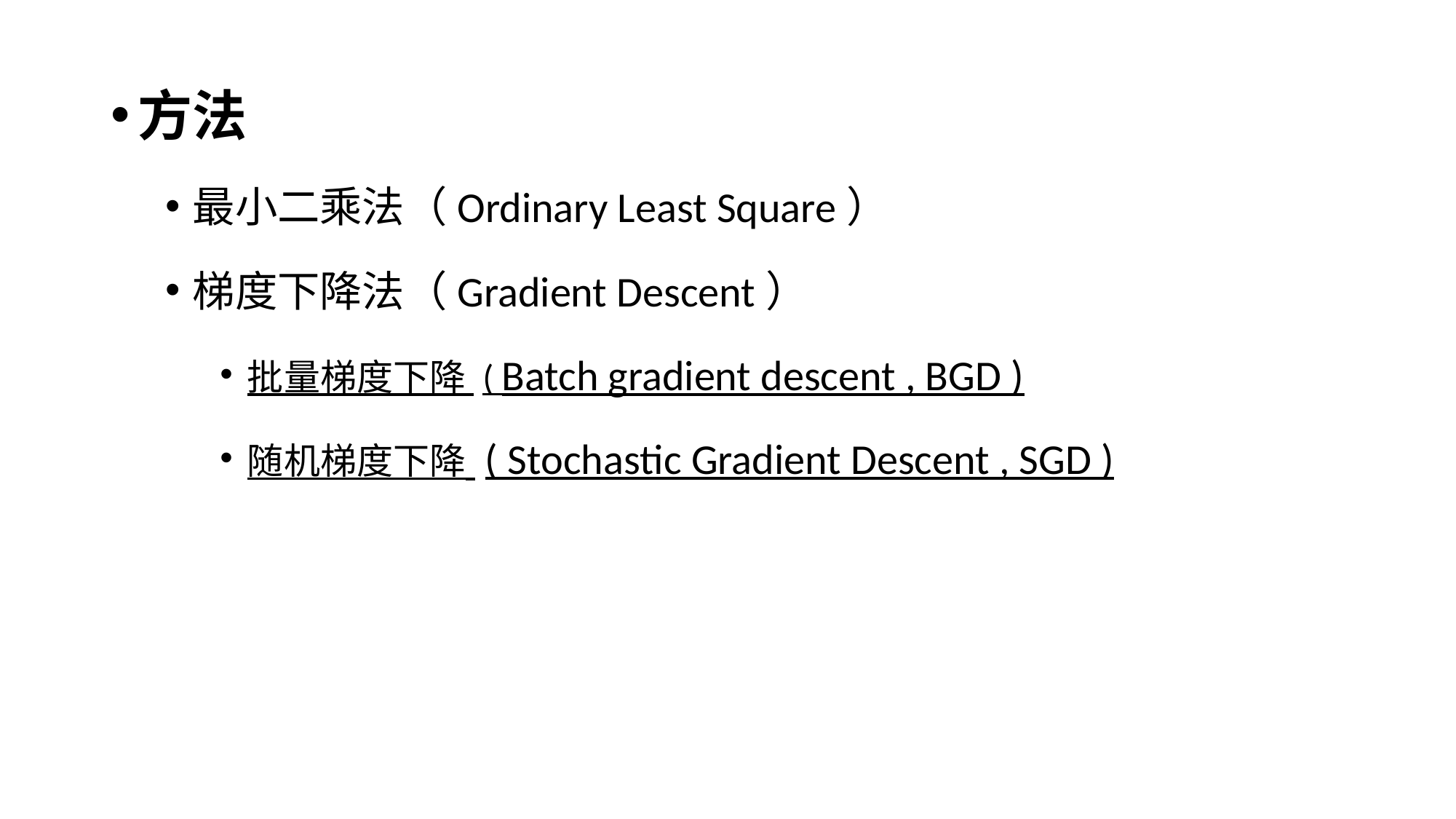

方法
最小二乘法（Ordinary Least Square）
梯度下降法（Gradient Descent）
批量梯度下降 ( Batch gradient descent , BGD )
随机梯度下降 ( Stochastic Gradient Descent , SGD )